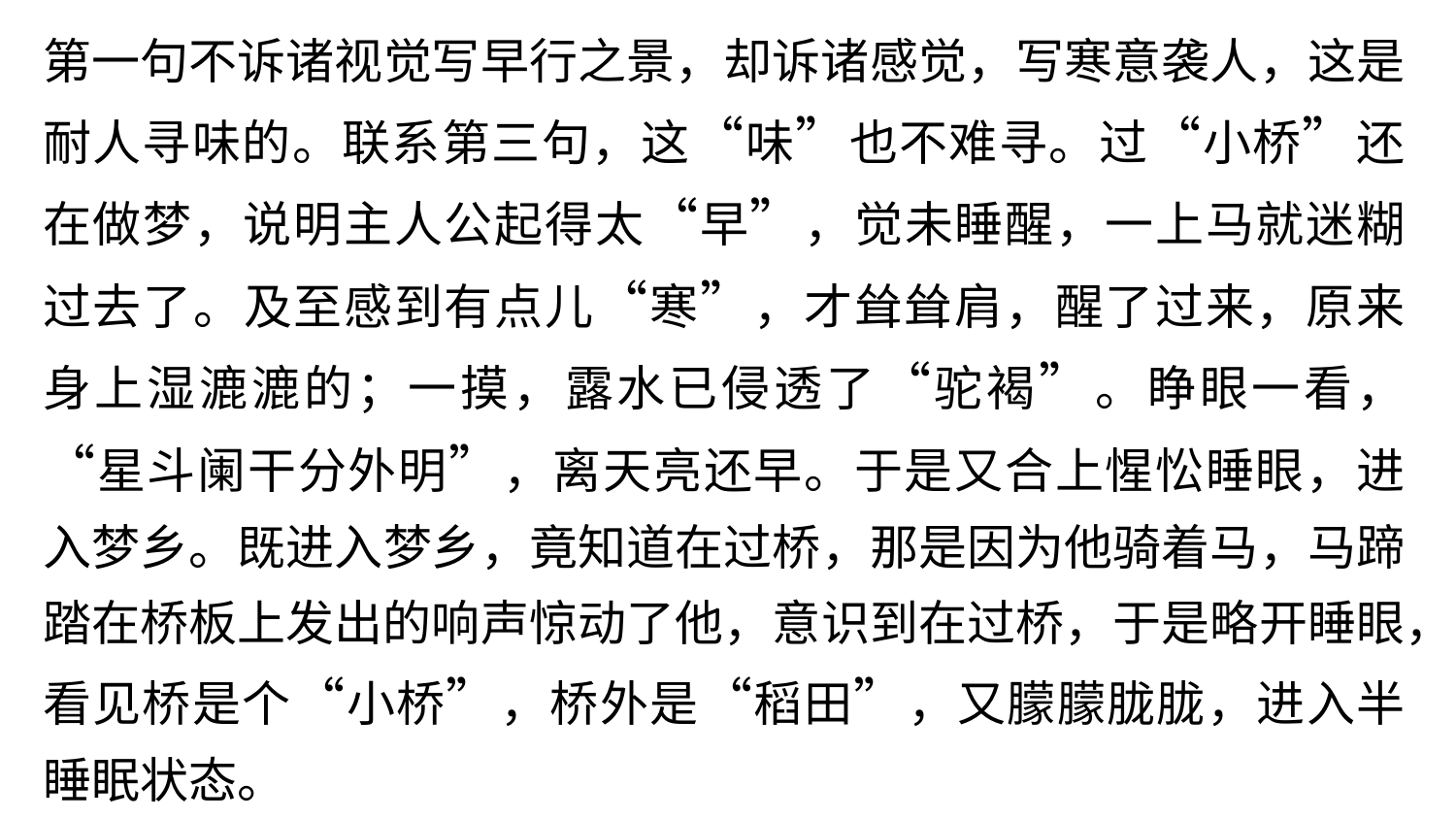

第一句不诉诸视觉写早行之景，却诉诸感觉，写寒意袭人，这是耐人寻味的。联系第三句，这“味”也不难寻。过“小桥”还在做梦，说明主人公起得太“早”，觉未睡醒，一上马就迷糊过去了。及至感到有点儿“寒”，才耸耸肩，醒了过来，原来身上湿漉漉的；一摸，露水已侵透了“驼褐”。睁眼一看，“星斗阑干分外明”，离天亮还早。于是又合上惺忪睡眼，进入梦乡。既进入梦乡，竟知道在过桥，那是因为他骑着马，马蹄踏在桥板上发出的响声惊动了他，意识到在过桥，于是略开睡眼，看见桥是个“小桥”，桥外是“稻田”，又朦朦胧胧，进入半睡眠状态。